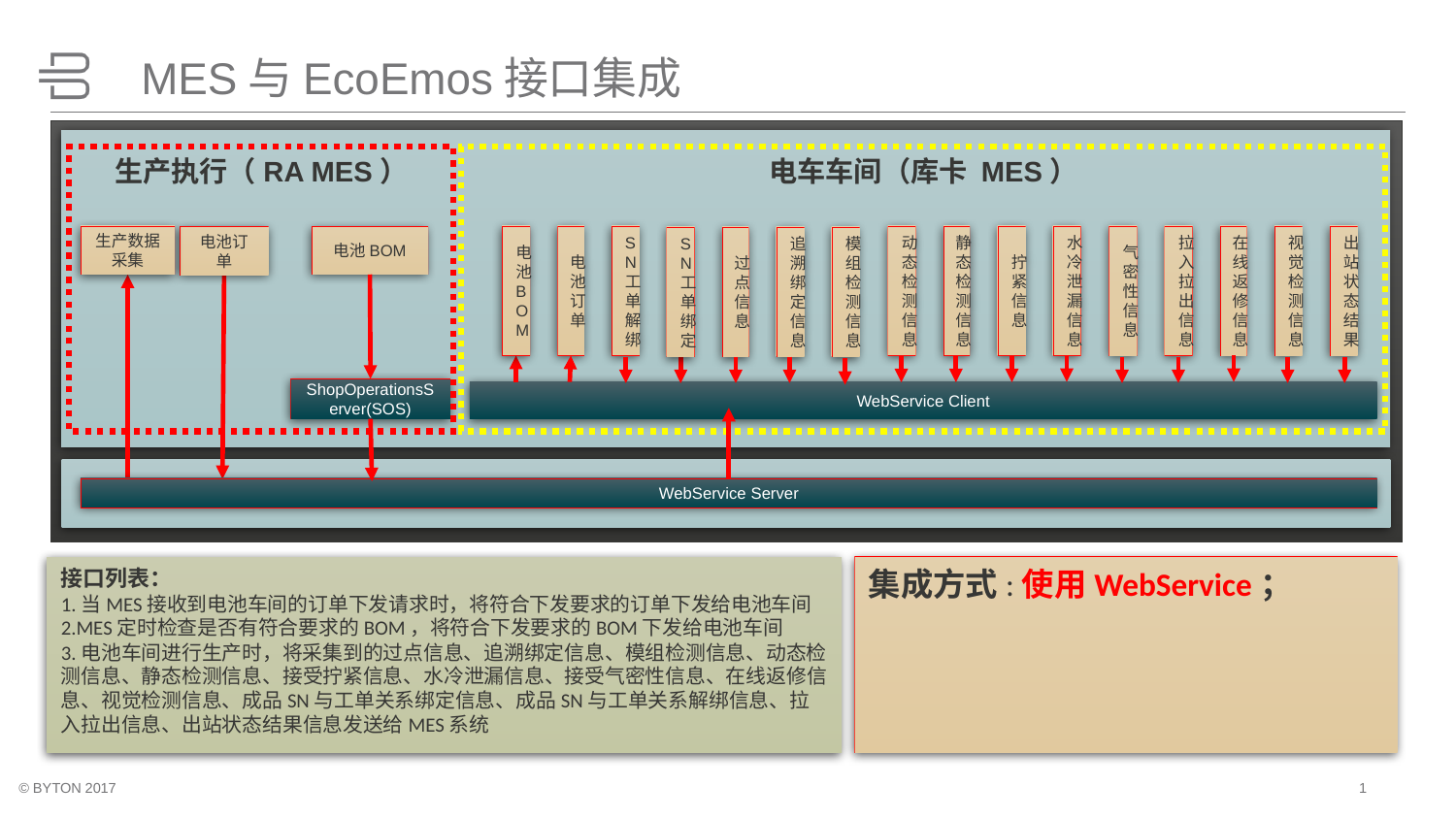

# MES与EcoEmos接口集成

生产执行（RA MES）
电车车间（库卡 MES）
拉入拉出信息
生产数据采集
电池BOM
电池订单
SN工单解绑
动态检测信息
静态检测信息
拧紧信息
水冷泄漏信息
气密性信息
在线返修信息
视觉检测信息
出站状态结果
电池订单
电池BOM
SN工单绑定
过点信息
追溯绑定信息
模组检测信息
ShopOperationsServer(SOS)
WebService Client

WebService Server
集成方式:使用WebService；
接口列表：
1.当MES接收到电池车间的订单下发请求时，将符合下发要求的订单下发给电池车间
2.MES定时检查是否有符合要求的BOM，将符合下发要求的BOM下发给电池车间
3.电池车间进行生产时，将采集到的过点信息、追溯绑定信息、模组检测信息、动态检测信息、静态检测信息、接受拧紧信息、水冷泄漏信息、接受气密性信息、在线返修信息、视觉检测信息、成品SN与工单关系绑定信息、成品SN与工单关系解绑信息、拉入拉出信息、出站状态结果信息发送给MES系统
1
© BYTON 2017